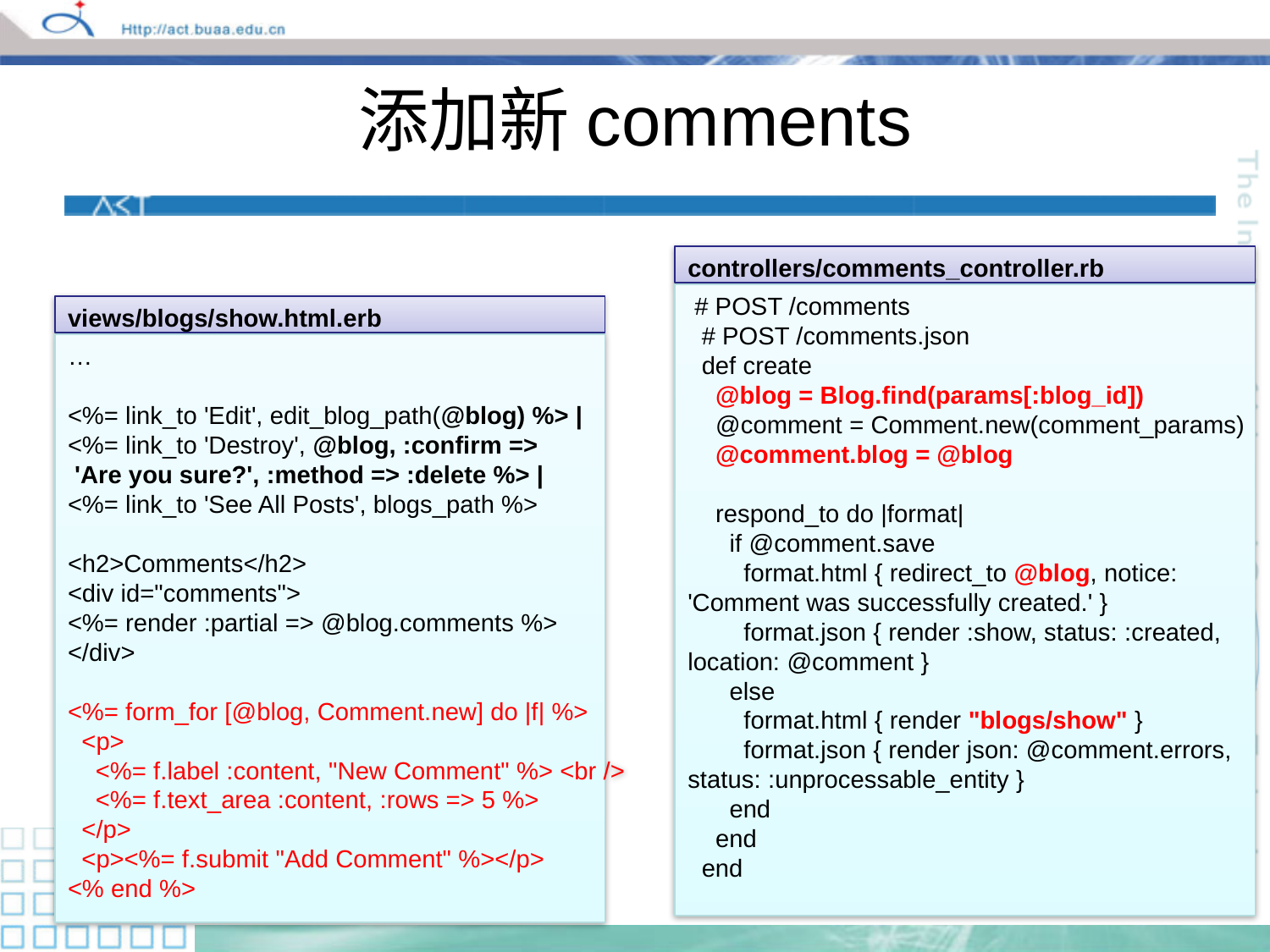

# 添加新comments
controllers/comments_controller.rb
 # POST /comments
  # POST /comments.json
  def create
    @blog = Blog.find(params[:blog_id])
    @comment = Comment.new(comment_params)
    @comment.blog = @blog

    respond_to do |format|
      if @comment.save
        format.html { redirect_to @blog, notice:
'Comment was successfully created.' }
        format.json { render :show, status: :created,
location: @comment }
      else
        format.html { render "blogs/show" }
        format.json { render json: @comment.errors,
status: :unprocessable_entity }
      end
    end
  end
views/blogs/show.html.erb
…

<%= link_to 'Edit', edit_blog_path(@blog) %> |
<%= link_to 'Destroy', @blog, :confirm =>
 'Are you sure?', :method => :delete %> |
<%= link_to 'See All Posts', blogs_path %>

<h2>Comments</h2>
<div id="comments">
<%= render :partial => @blog.comments %>
</div>

<%= form_for [@blog, Comment.new] do |f| %>
  <p>
    <%= f.label :content, "New Comment" %> <br />
    <%= f.text_area :content, :rows => 5 %>
  </p>
  <p><%= f.submit "Add Comment" %></p>
<% end %>